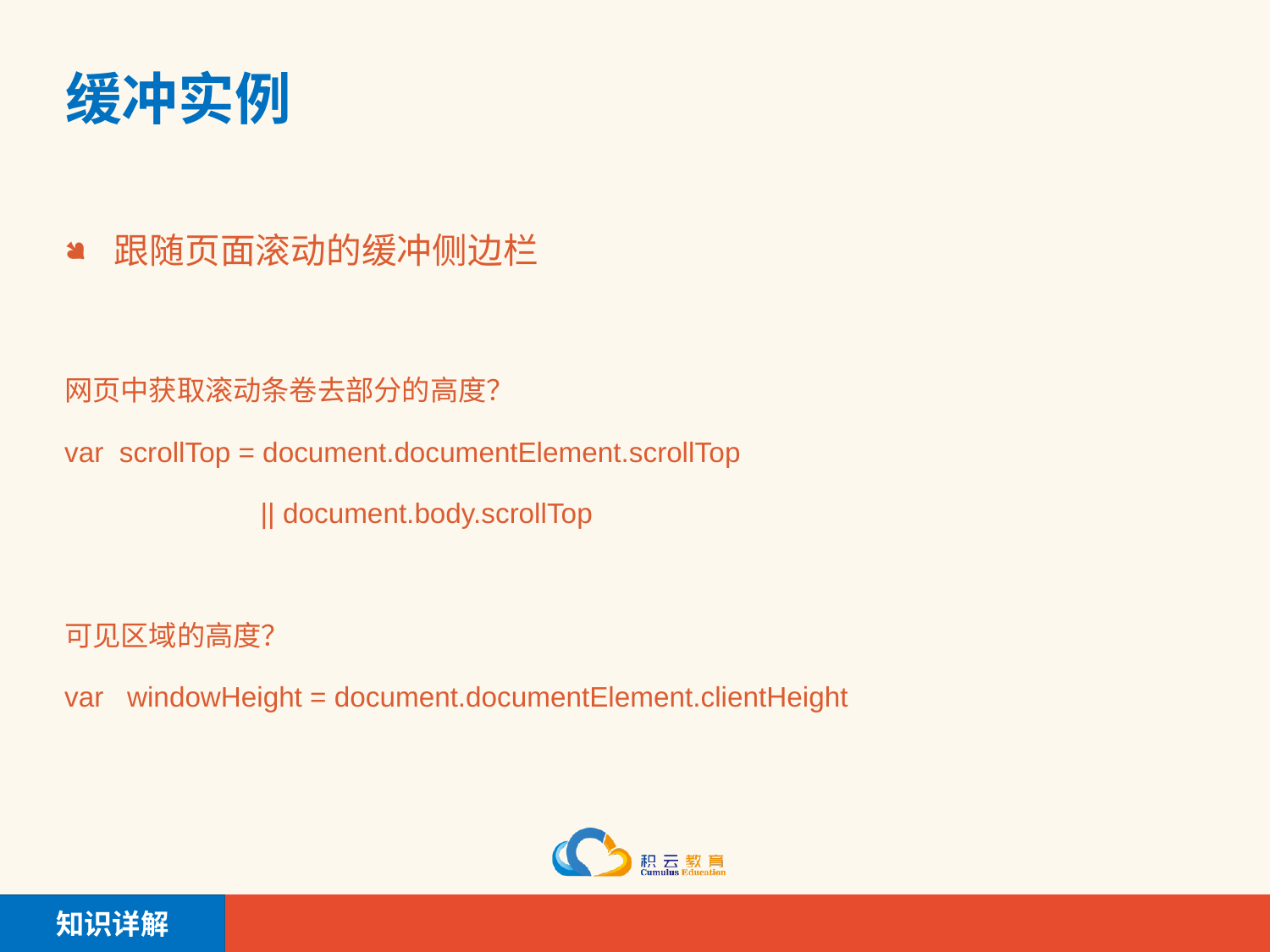

# 缓冲实例
跟随页面滚动的缓冲侧边栏

网页中获取滚动条卷去部分的高度？
var  scrollTop = document.documentElement.scrollTop
                         || document.body.scrollTop

可见区域的高度？
var   windowHeight = document.documentElement.clientHeight